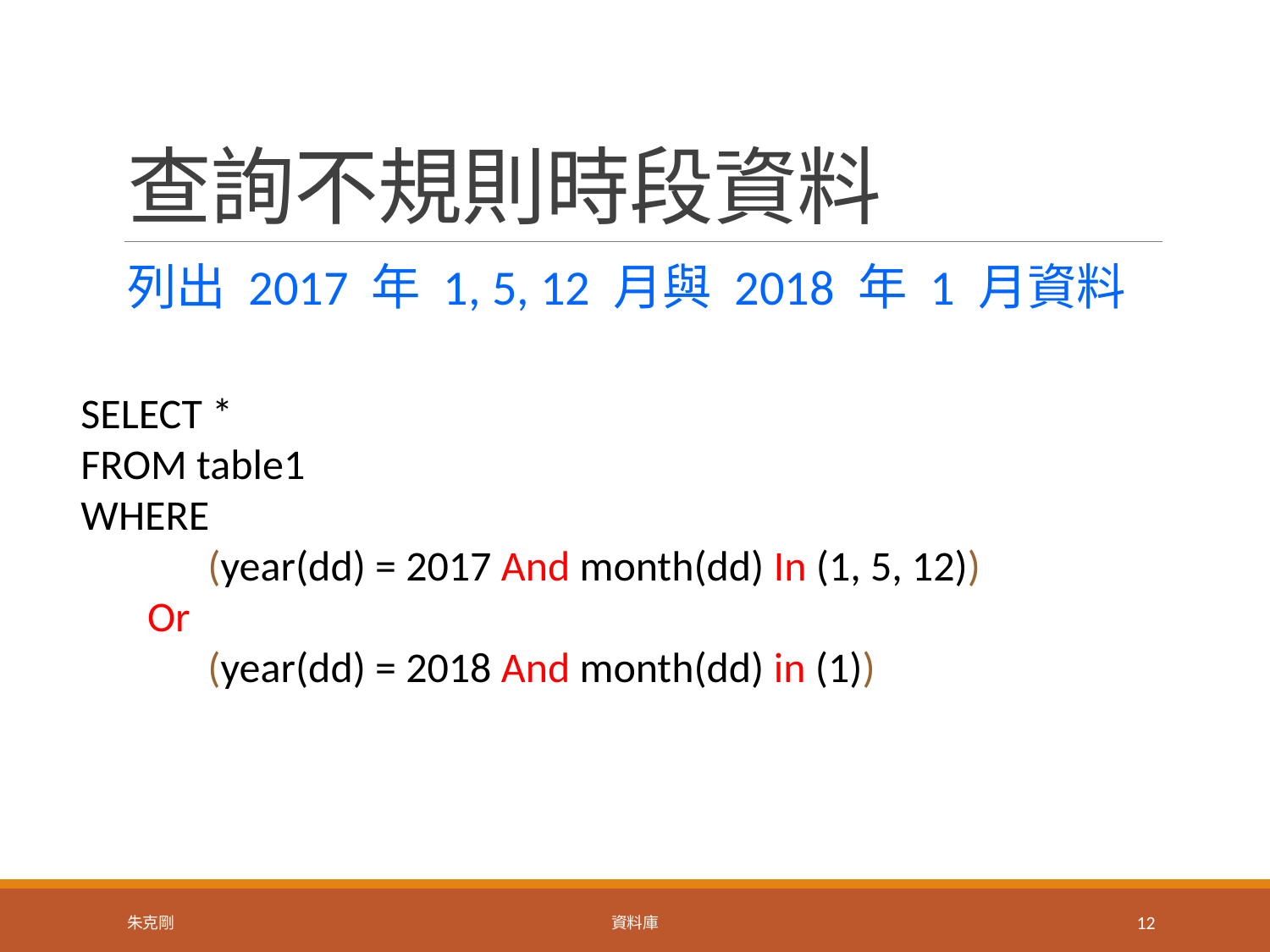

# 查詢不規則時段資料
列出 2017 年 1, 5, 12 月與 2018 年 1 月資料
SELECT *
FROM table1
WHERE
	(year(dd) = 2017 And month(dd) In (1, 5, 12))
       Or
	(year(dd) = 2018 And month(dd) in (1))
朱克剛
資料庫
12